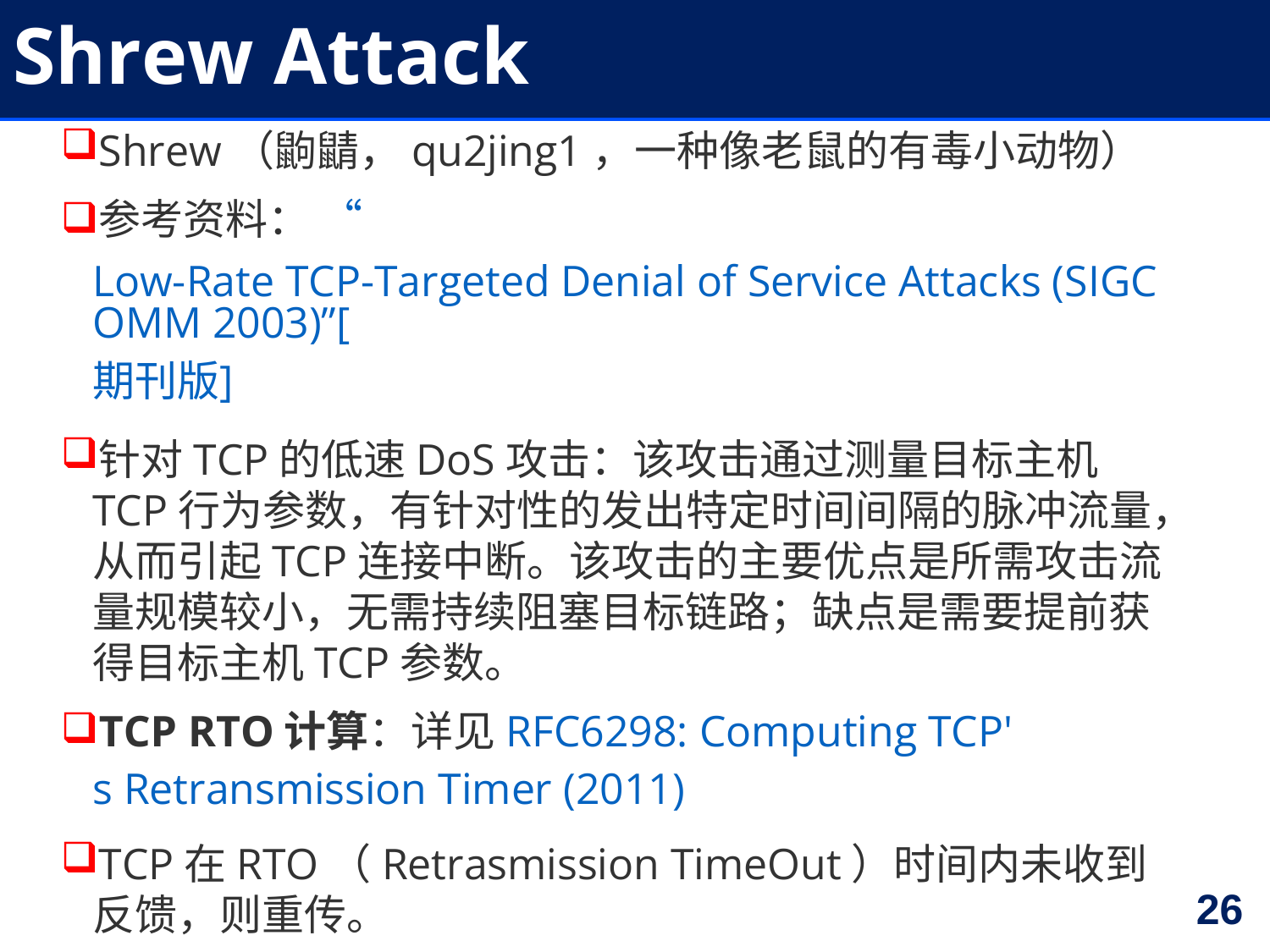

# Shrew Attack
Shrew（鼩鼱，qu2jing1，一种像老鼠的有毒小动物）
参考资料： “Low-Rate TCP-Targeted Denial of Service Attacks (SIGCOMM 2003)”[期刊版]
针对TCP的低速DoS攻击：该攻击通过测量目标主机TCP行为参数，有针对性的发出特定时间间隔的脉冲流量，从而引起TCP连接中断。该攻击的主要优点是所需攻击流量规模较小，无需持续阻塞目标链路；缺点是需要提前获得目标主机TCP参数。
TCP RTO计算：详见RFC6298: Computing TCP's Retransmission Timer (2011)
TCP在RTO（Retrasmission TimeOut）时间内未收到反馈，则重传。
26